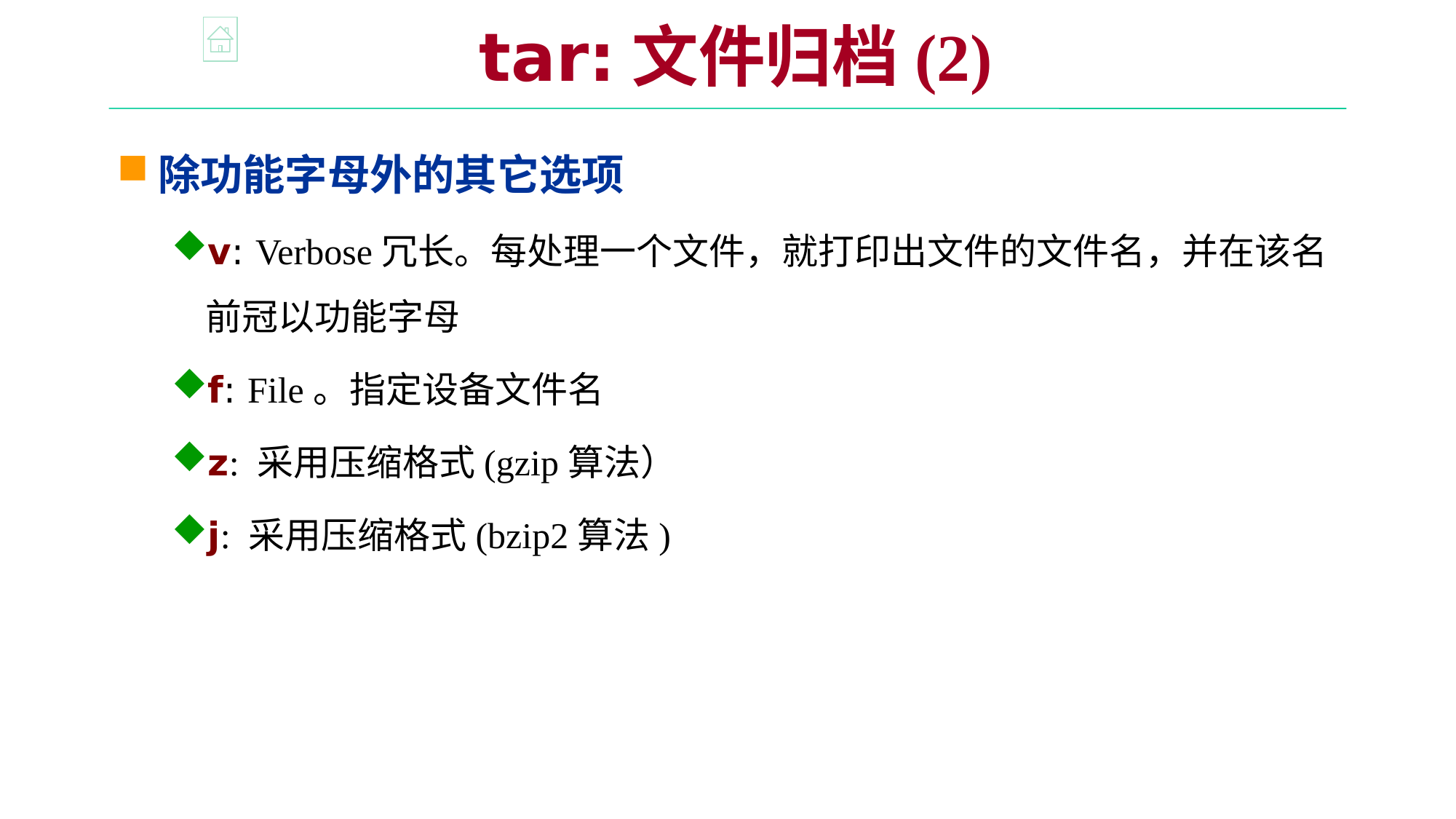

tar:文件归档(2)

除功能字母外的其它选项
v: Verbose冗长。每处理一个文件，就打印出文件的文件名，并在该名前冠以功能字母
f: File。指定设备文件名
z: 采用压缩格式(gzip算法）
j: 采用压缩格式(bzip2算法)